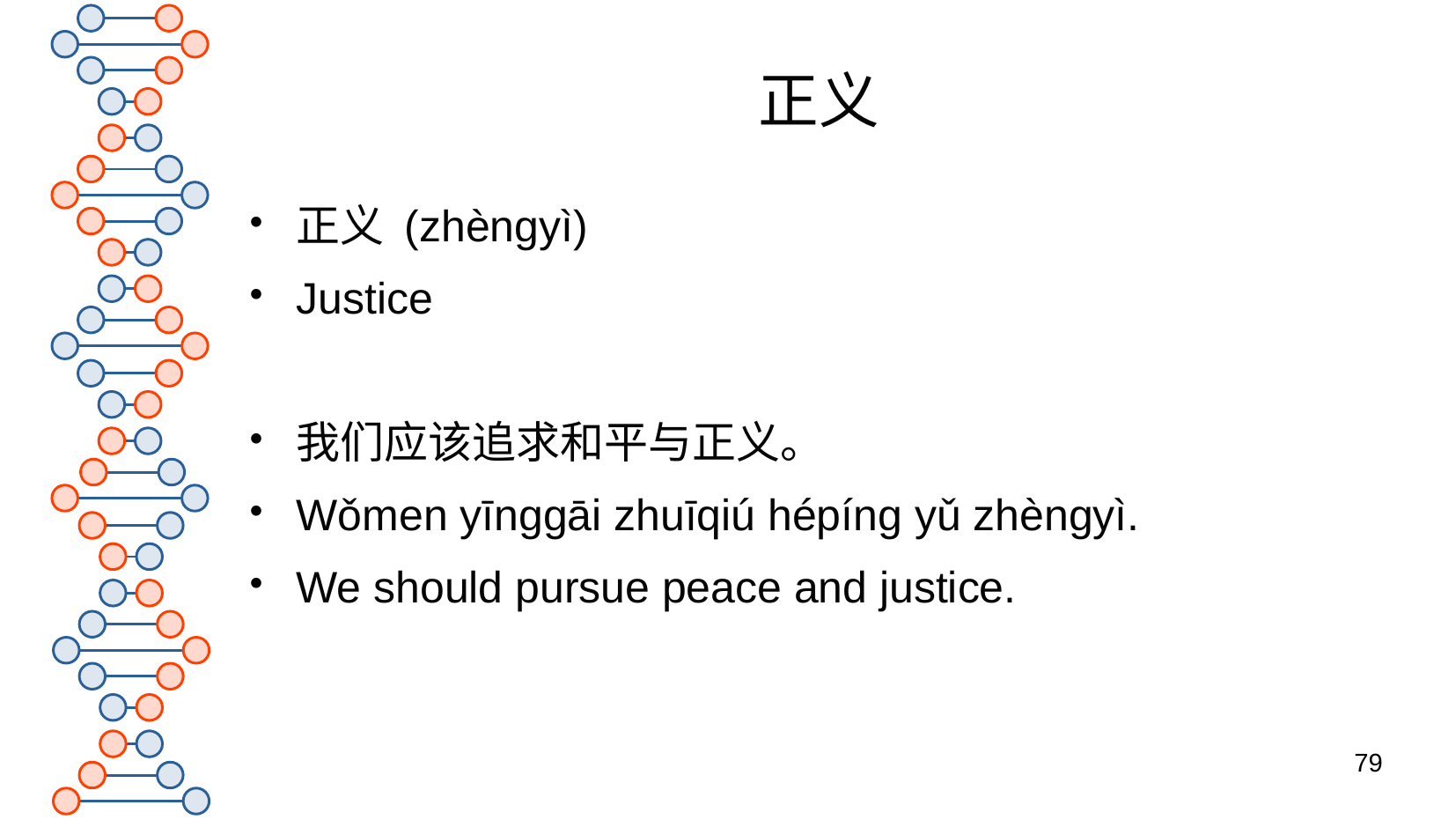

# 正义
正义 (zhèngyì)
Justice

我们应该追求和平与正义。
Wǒmen yīnggāi zhuīqiú hépíng yǔ zhèngyì.
We should pursue peace and justice.

79